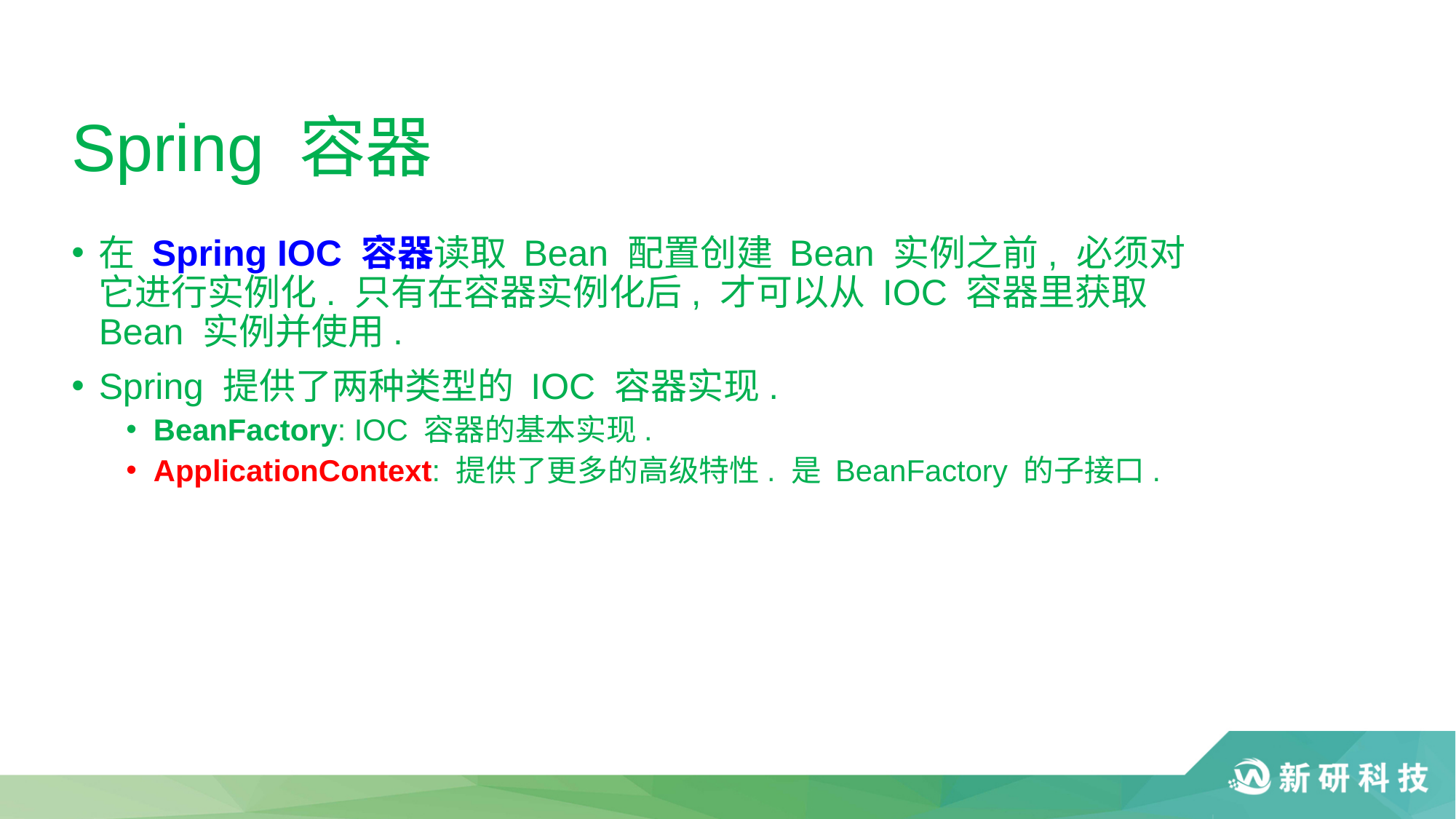

# Spring 容器
在 Spring IOC 容器读取 Bean 配置创建 Bean 实例之前, 必须对它进行实例化. 只有在容器实例化后, 才可以从 IOC 容器里获取 Bean 实例并使用.
Spring 提供了两种类型的 IOC 容器实现.
BeanFactory: IOC 容器的基本实现.
ApplicationContext: 提供了更多的高级特性. 是 BeanFactory 的子接口.